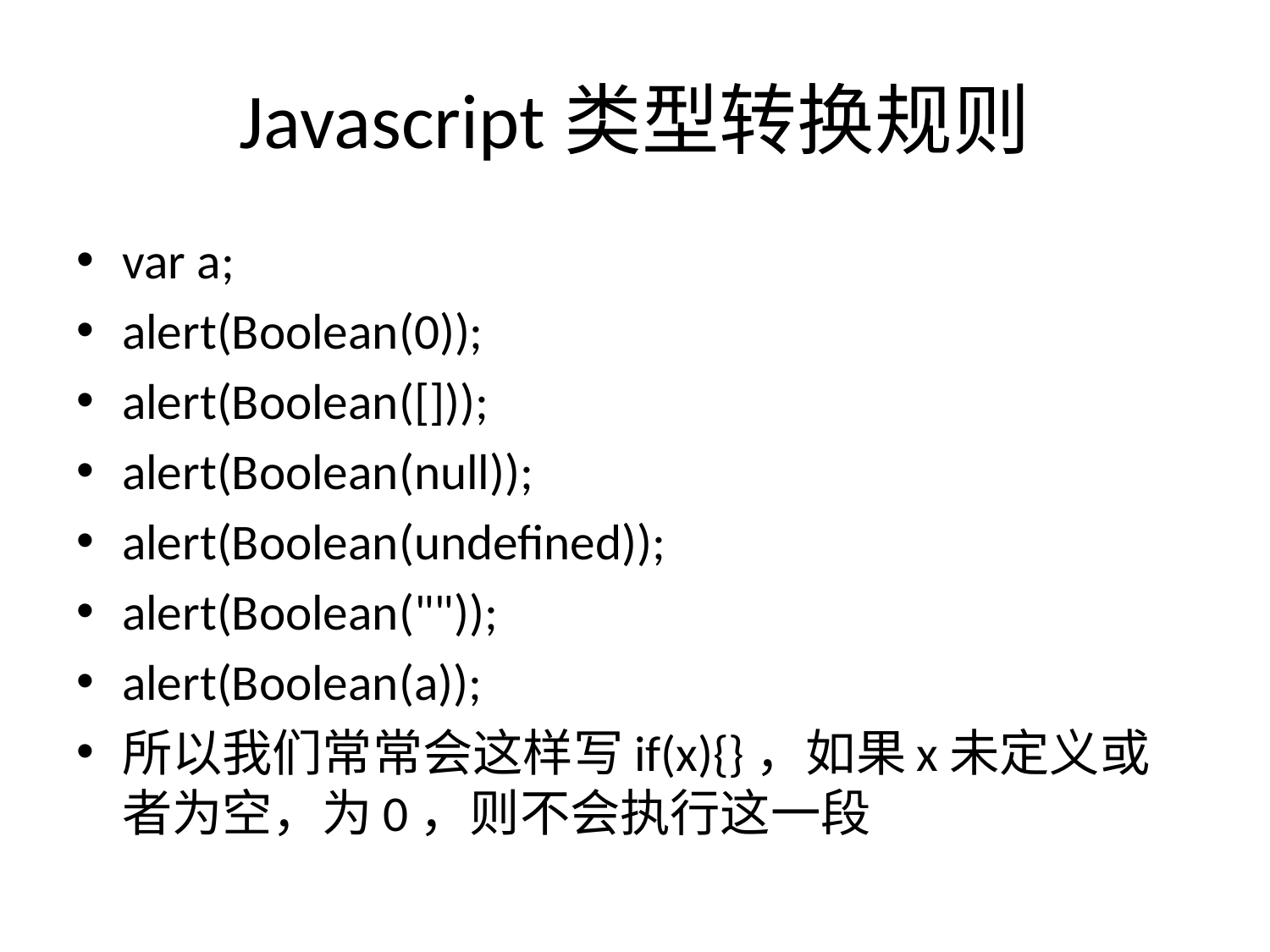

# Javascript类型转换规则
var a;
alert(Boolean(0));
alert(Boolean([]));
alert(Boolean(null));
alert(Boolean(undefined));
alert(Boolean(""));
alert(Boolean(a));
所以我们常常会这样写if(x){}，如果x未定义或者为空，为0，则不会执行这一段